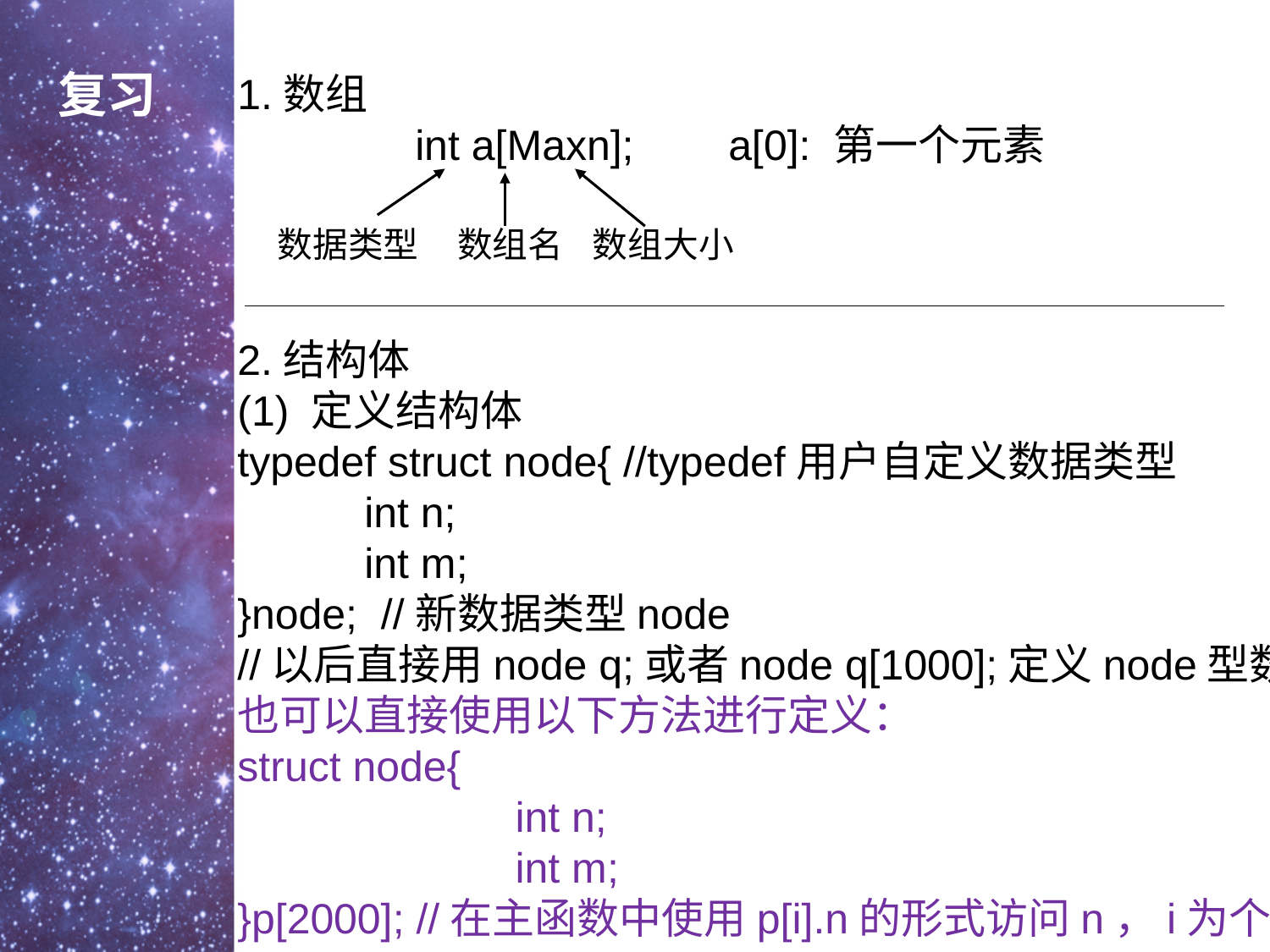

复习
1.数组
               int a[Maxn];        a[0]: 第一个元素
数据类型
数组名
数组大小
点击添加文本
2.结构体
(1) 定义结构体
typedef struct node{ //typedef用户自定义数据类型
	int n;
	int m;
}node;  //新数据类型node
//以后直接用node q;或者node q[1000];定义node型数据
也可以直接使用以下方法进行定义：
struct node{
		  int n;
		  int m;
}p[2000]; //在主函数中使用p[i].n的形式访问n，i为个数
点击添加文本
点击添加文本
点击添加文本